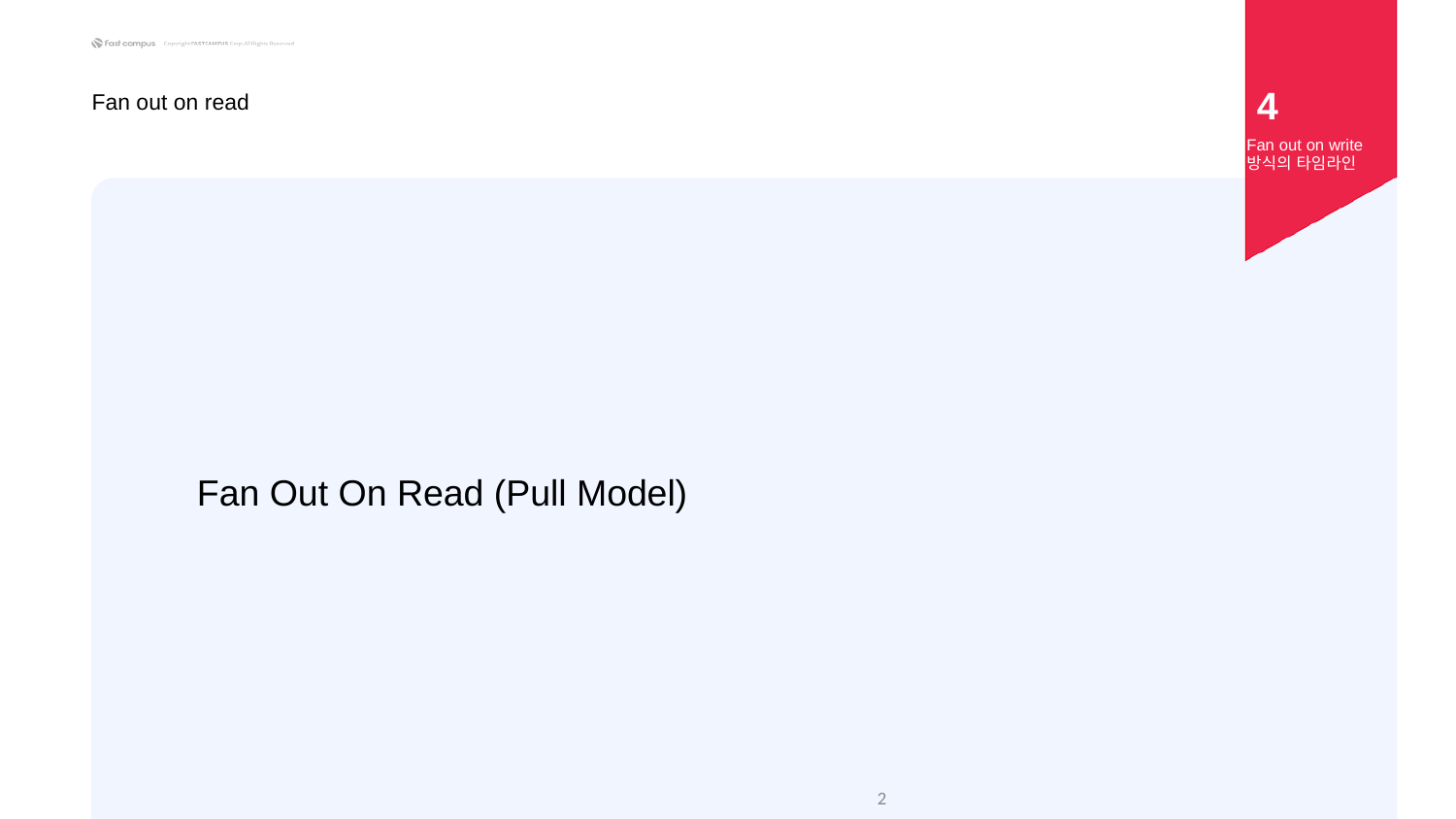

4
Fan out on read

Fan out on write 방식의 타임라인
Fan Out On Read (Pull Model)
2